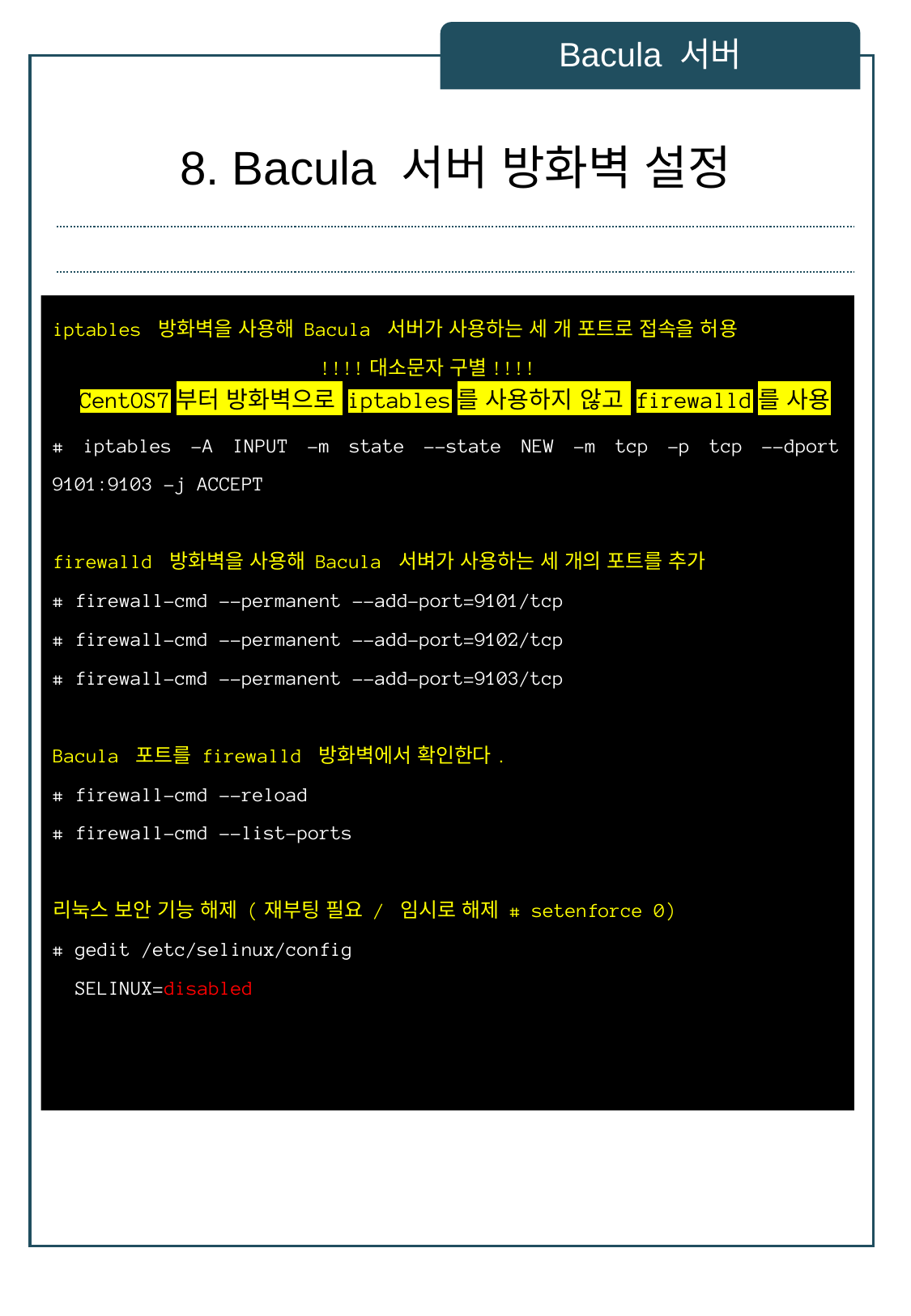

Bacula 서버

# 8. Bacula 서버 방화벽 설정

iptables 방화벽을 사용해 Bacula 서버가 사용하는 세 개 포트로 접속을 허용
                        !!!!대소문자 구별!!!!

# iptables -A INPUT -m state --state NEW -m tcp -p tcp --dport 9101:9103 -j ACCEPT

firewalld 방화벽을 사용해 Bacula 서벼가 사용하는 세 개의 포트를 추가
# firewall-cmd --permanent --add-port=9101/tcp
# firewall-cmd --permanent --add-port=9102/tcp
# firewall-cmd --permanent --add-port=9103/tcp

Bacula 포트를 firewalld 방화벽에서 확인한다.
# firewall-cmd --reload
# firewall-cmd --list-ports

리눅스 보안 기능 해제 (재부팅 필요 / 임시로 해제 # setenforce 0)
# gedit /etc/selinux/config
  SELINUX=disabled

CentOS7부터 방화벽으로 iptables를 사용하지 않고 firewalld를 사용